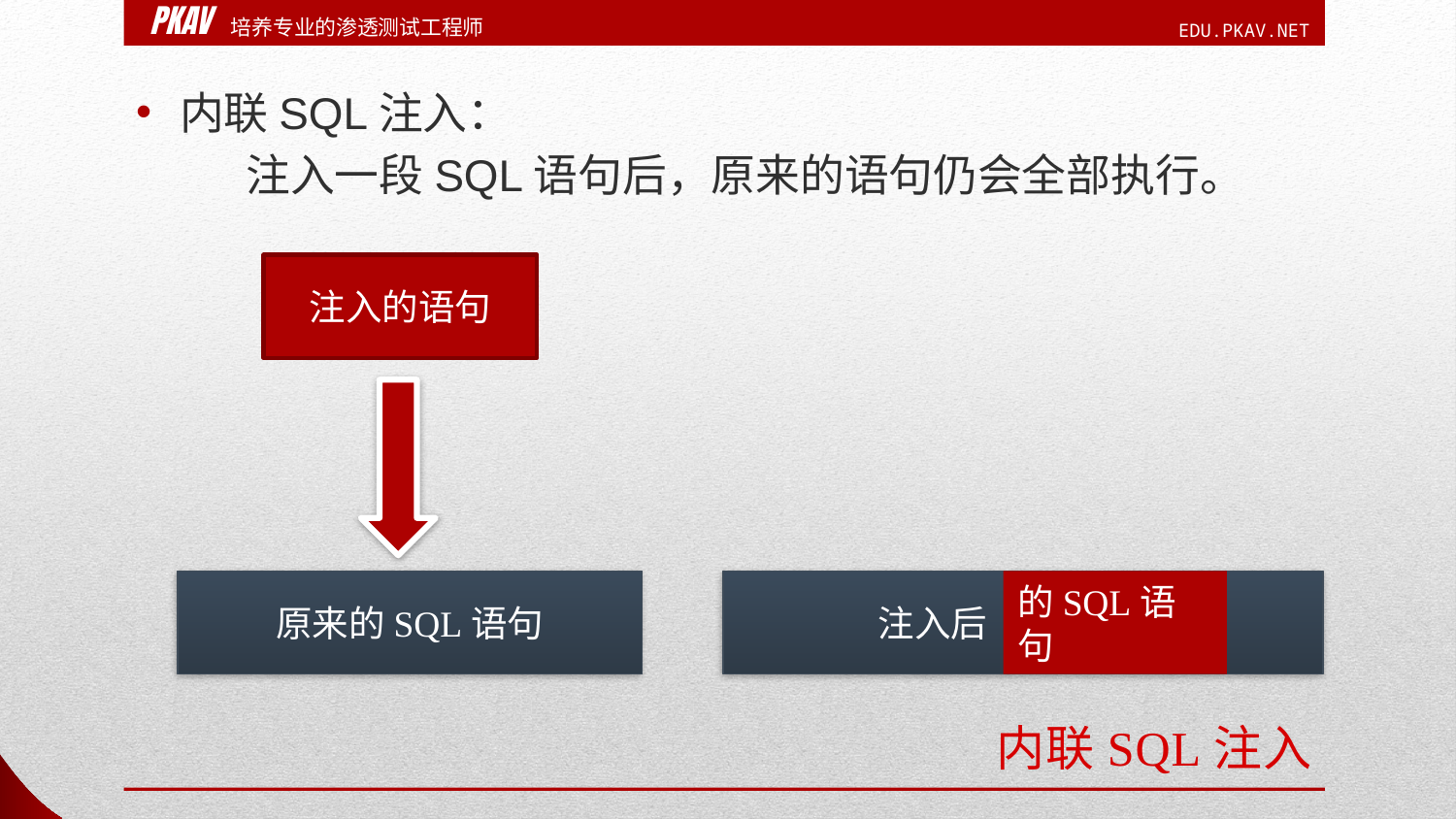

内联SQL注入：
          注入一段SQL语句后，原来的语句仍会全部执行。
注入的语句

原来的SQL语句
                注入后
的SQL语句
# 内联SQL注入